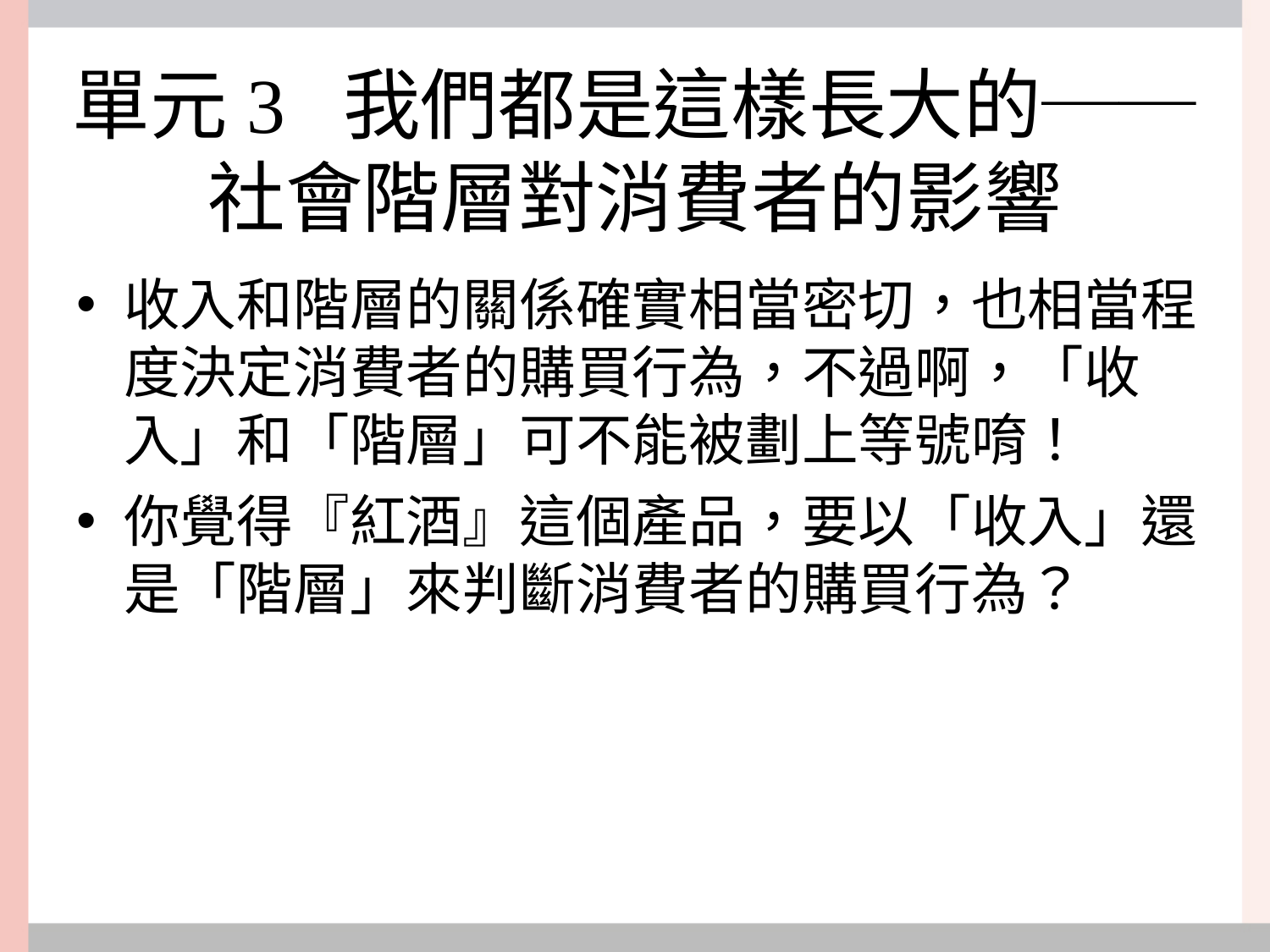

# 單元3  我們都是這樣長大的── 社會階層對消費者的影響
收入和階層的關係確實相當密切，也相當程度決定消費者的購買行為，不過啊，「收入」和「階層」可不能被劃上等號唷！
你覺得『紅酒』這個產品，要以「收入」還是「階層」來判斷消費者的購買行為？